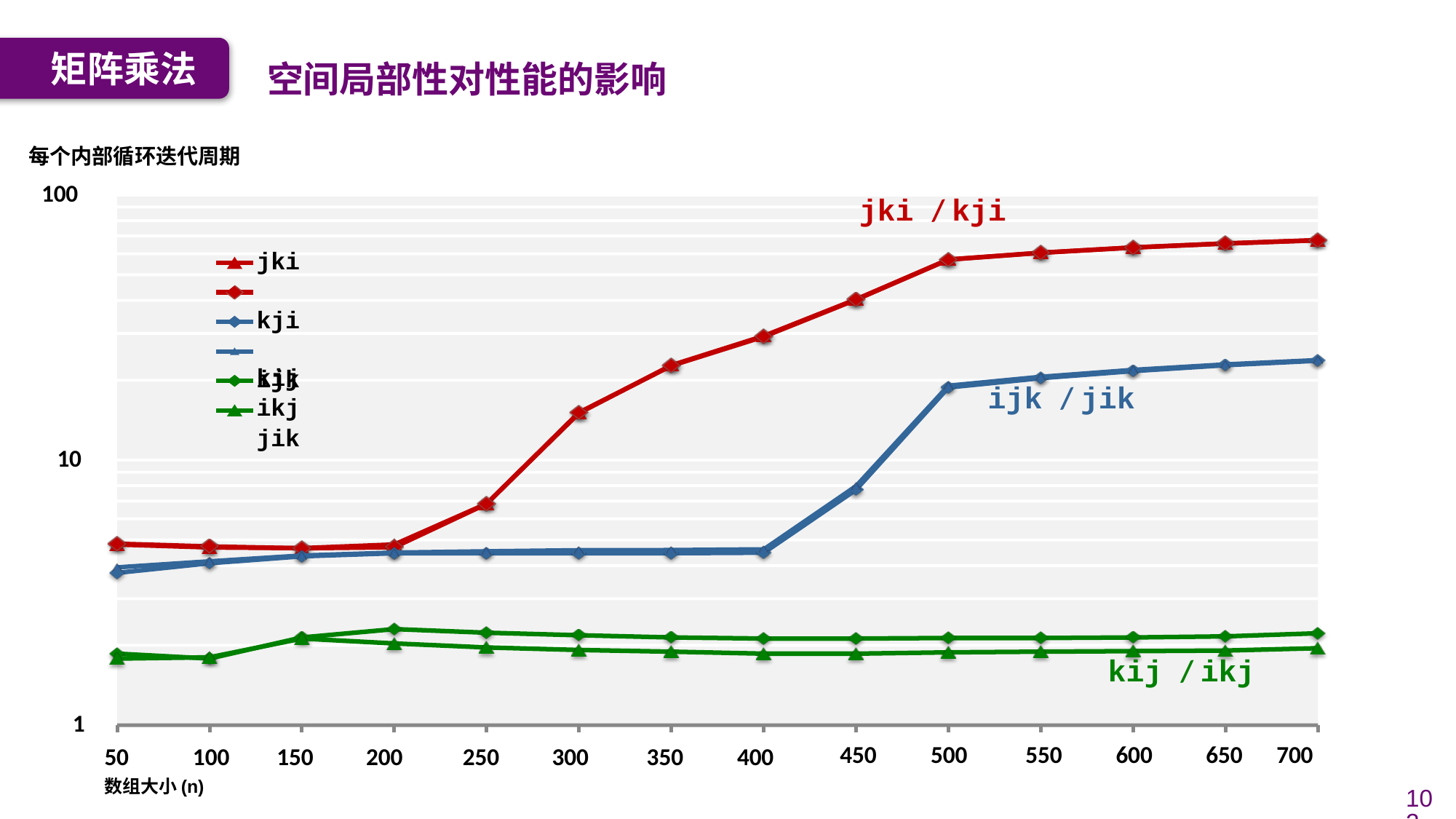

空间局部性对性能的影响

矩阵乘法
每个内部循环迭代周期
100
jki / kji

jki  kji  ijk  jik

kij

ijk / jik

ikj

10

kij / ikj
1

450	   500	       550          600	650	700
50	    100	      150	         200	250	   300	       350          400
数组大小(n)
102